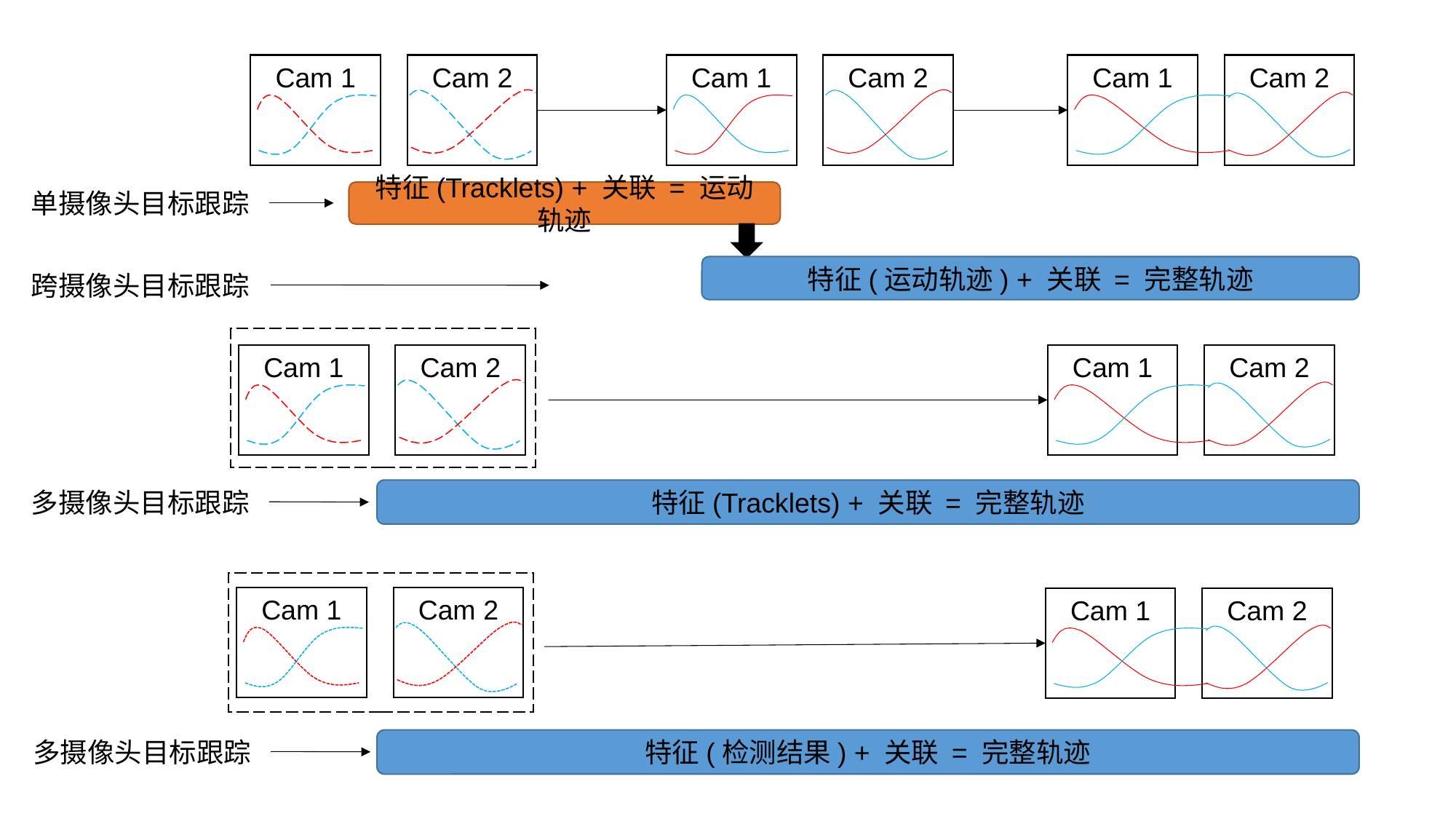

Cam 1
Cam 2

Cam 1
Cam 2

Cam 1
Cam 2

单摄像头目标跟踪
特征(Tracklets) + 关联 = 运动轨迹

特征(运动轨迹) + 关联 = 完整轨迹
跨摄像头目标跟踪

Cam 1
Cam 2

Cam 1
Cam 2

多摄像头目标跟踪
特征(Tracklets) + 关联 = 完整轨迹

Cam 1
Cam 2

Cam 1
Cam 2

多摄像头目标跟踪
特征(检测结果) + 关联 = 完整轨迹